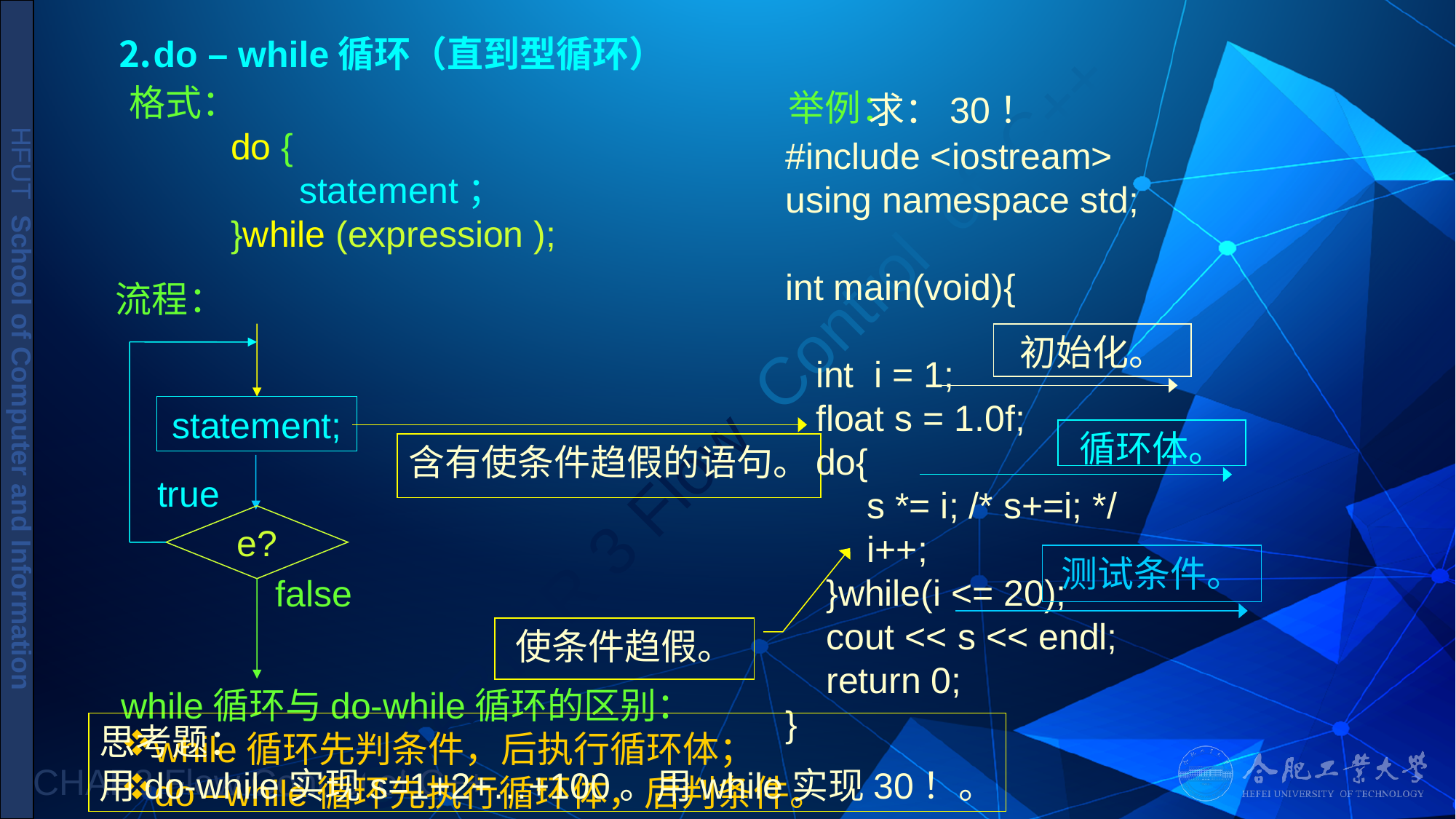

# ⒉do – while循环（直到型循环）
格式：
          do {
	      statement；
          }while (expression );
举例：
求：30！
#include <iostream>
using namespace std;

int main(void){

   int  i = 1;
   float s = 1.0f;
   do{
        s *= i; /* s+=i; */
        i++;
    }while(i <= 20);
    cout << s << endl;
    return 0;
}
流程：

初始化。

statement;
循环体。
含有使条件趋假的语句。

true
e?

测试条件。
false

使条件趋假。
while循环与do-while循环的区别：
while循环先判条件，后执行循环体；
do –while循环先执行循环体，后判条件。
思考题：
用do-while实现s=1+2+…+100。用while实现30！。